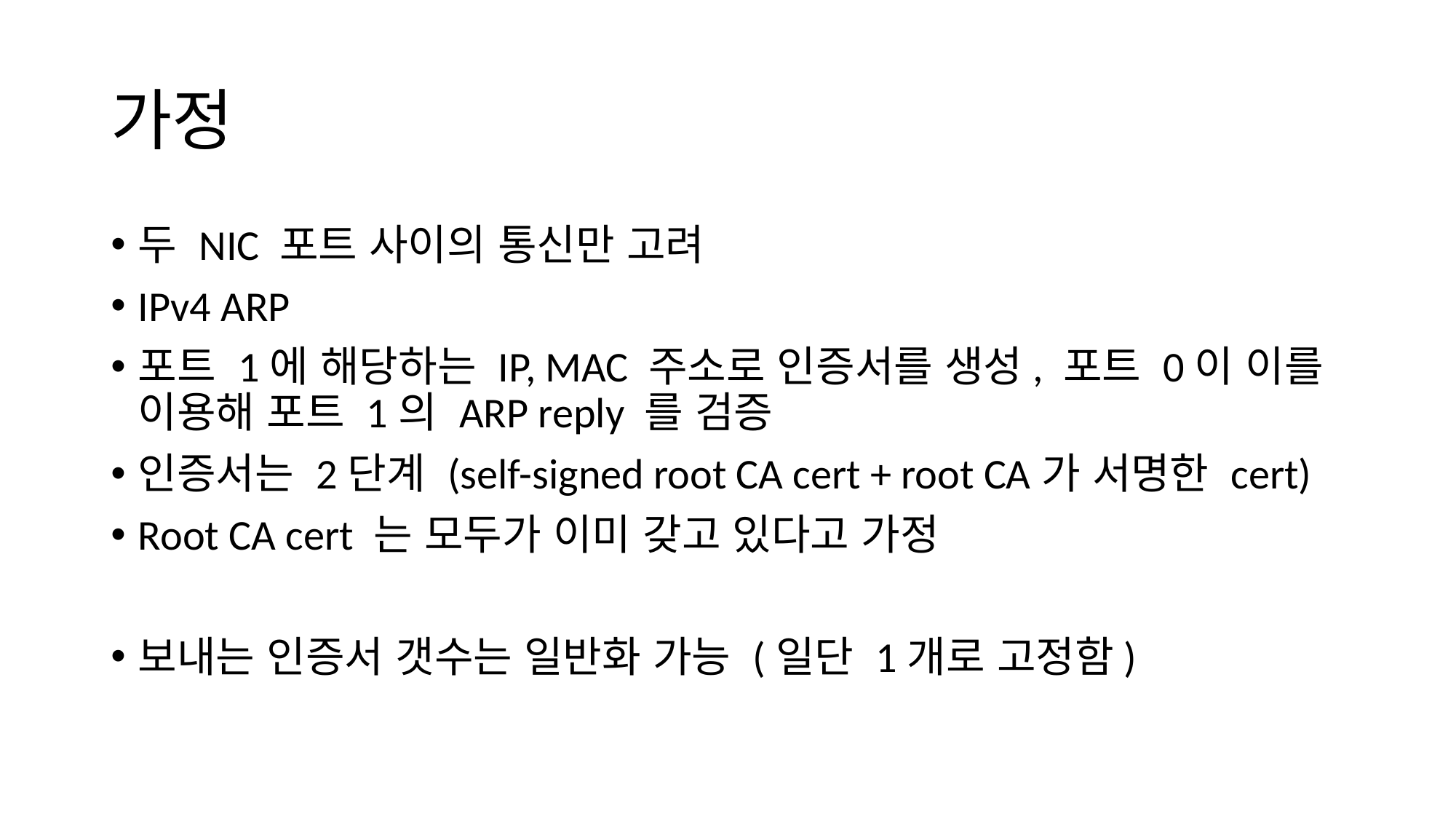

# 가정
두 NIC 포트 사이의 통신만 고려
IPv4 ARP
포트 1에 해당하는 IP, MAC 주소로 인증서를 생성, 포트 0이 이를 이용해 포트 1의 ARP reply 를 검증
인증서는 2단계 (self-signed root CA cert + root CA가 서명한 cert)
Root CA cert 는 모두가 이미 갖고 있다고 가정

보내는 인증서 갯수는 일반화 가능 (일단 1개로 고정함)